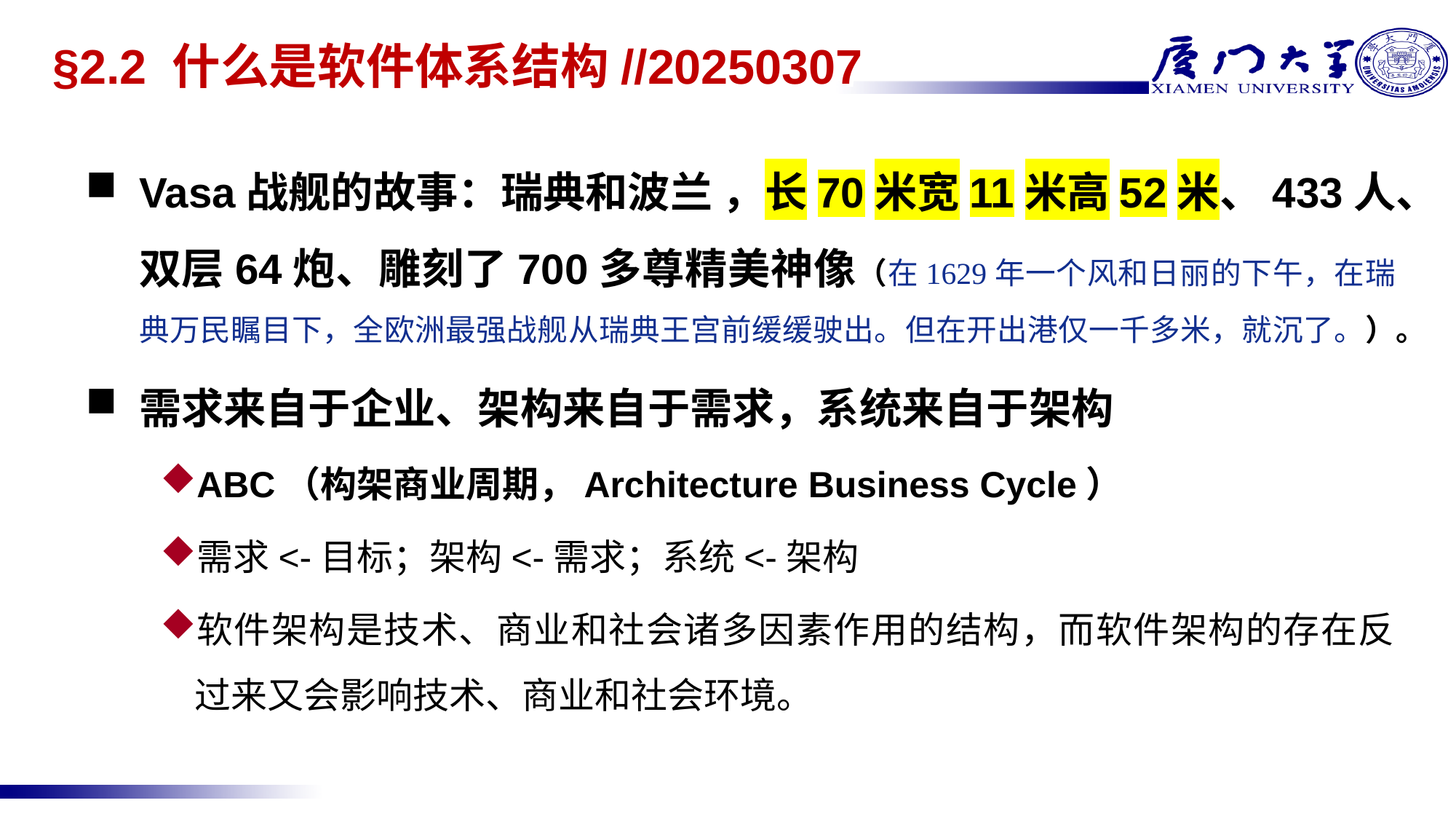

# §2.2 什么是软件体系结构//20250307
Vasa战舰的故事：瑞典和波兰 ，长70米宽11米高52米、433人、双层64炮、雕刻了700多尊精美神像（在1629年一个风和日丽的下午，在瑞典万民瞩目下，全欧洲最强战舰从瑞典王宫前缓缓驶出。但在开出港仅一千多米，就沉了。）。
需求来自于企业、架构来自于需求，系统来自于架构
ABC（构架商业周期，Architecture Business Cycle）
需求<-目标；架构<-需求；系统<-架构
软件架构是技术、商业和社会诸多因素作用的结构，而软件架构的存在反过来又会影响技术、商业和社会环境。